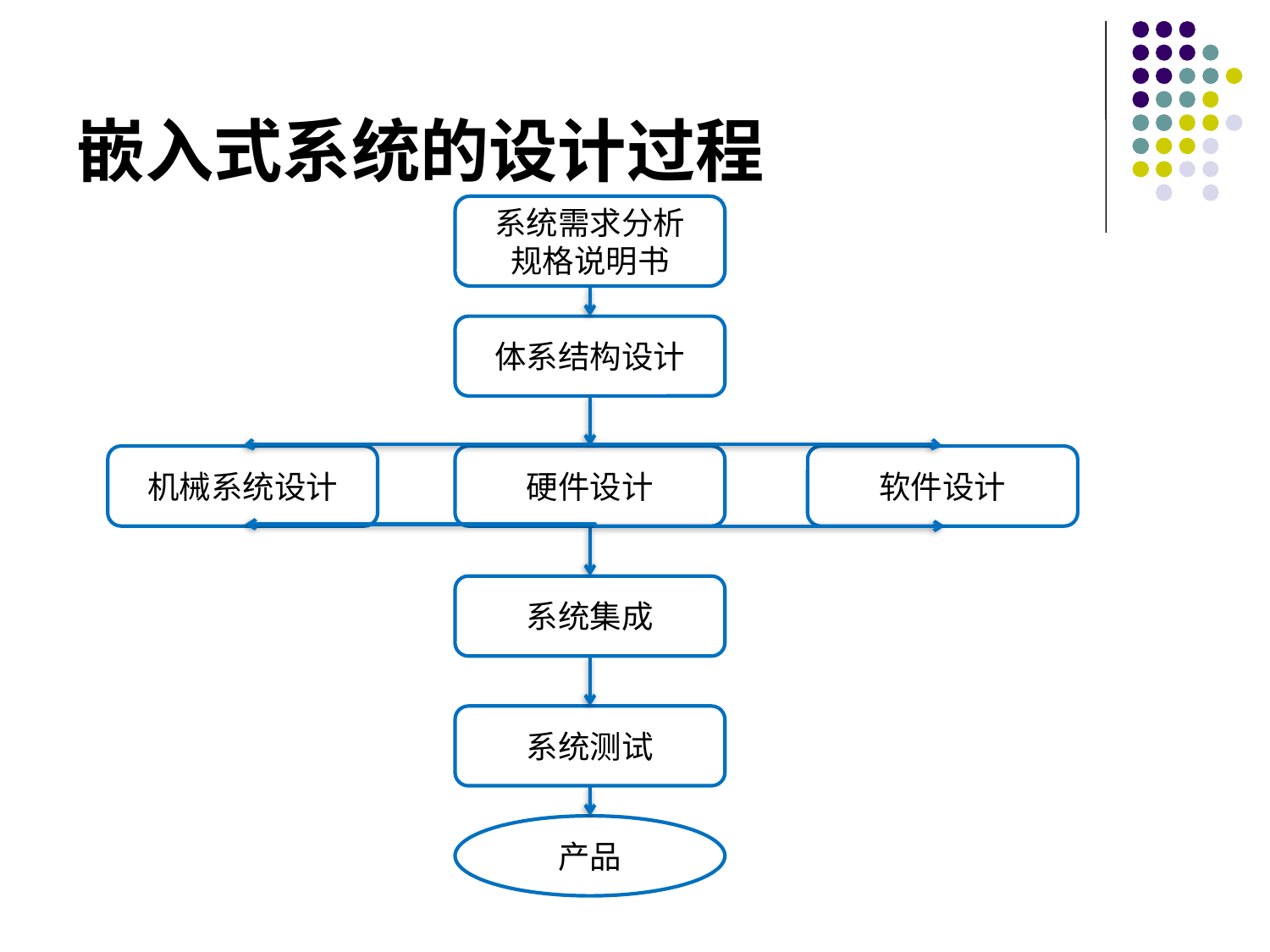

# 嵌入式系统的设计过程
系统需求分析
规格说明书
体系结构设计
机械系统设计
硬件设计
软件设计
系统集成
系统测试
产品